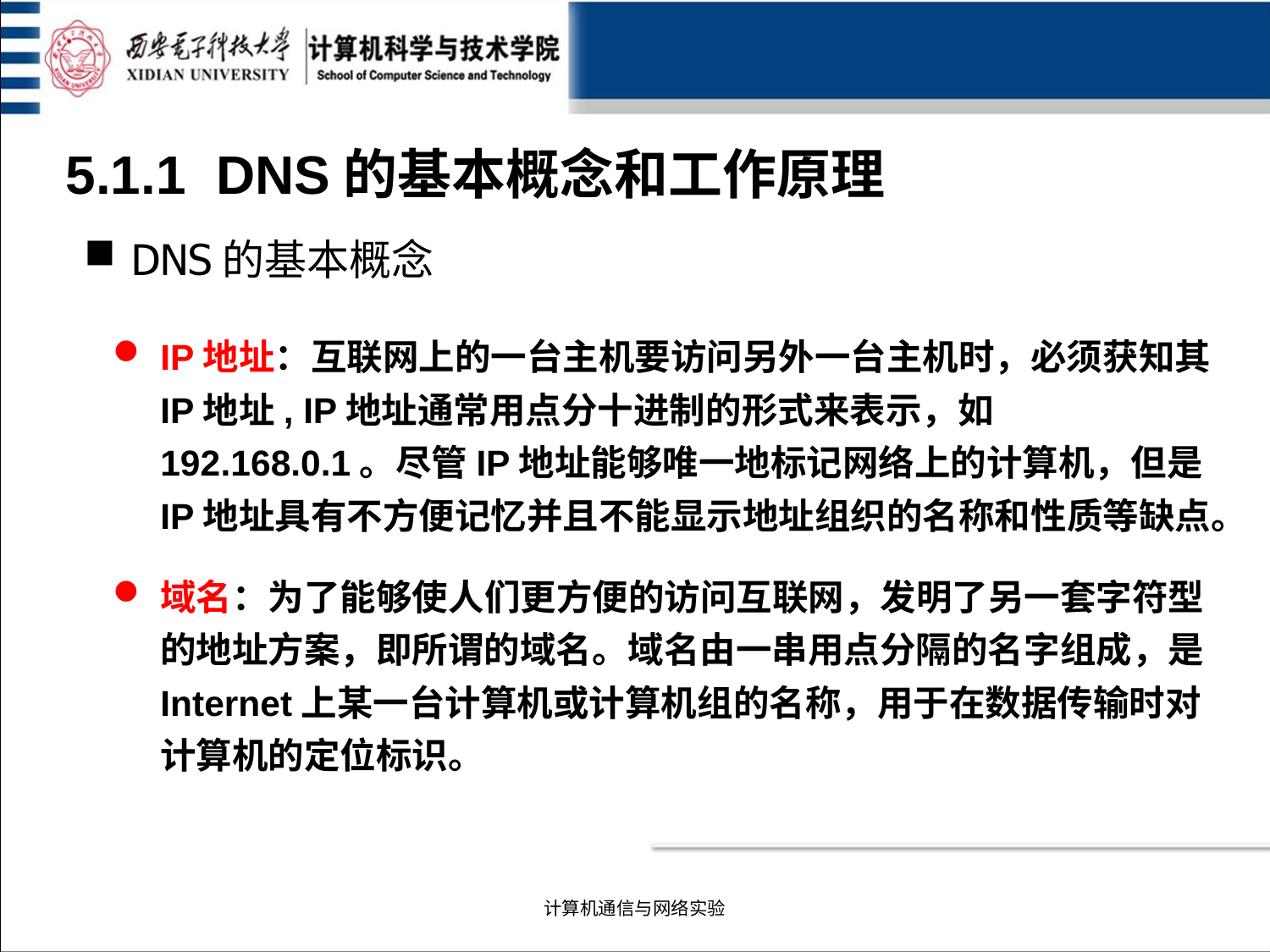

5.1.1  DNS的基本概念和工作原理
DNS的基本概念
IP地址：互联网上的一台主机要访问另外一台主机时，必须获知其IP地址, IP地址通常用点分十进制的形式来表示，如192.168.0.1。尽管IP地址能够唯一地标记网络上的计算机，但是IP地址具有不方便记忆并且不能显示地址组织的名称和性质等缺点。
域名：为了能够使人们更方便的访问互联网，发明了另一套字符型的地址方案，即所谓的域名。域名由一串用点分隔的名字组成，是Internet上某一台计算机或计算机组的名称，用于在数据传输时对计算机的定位标识。
计算机通信与网络实验